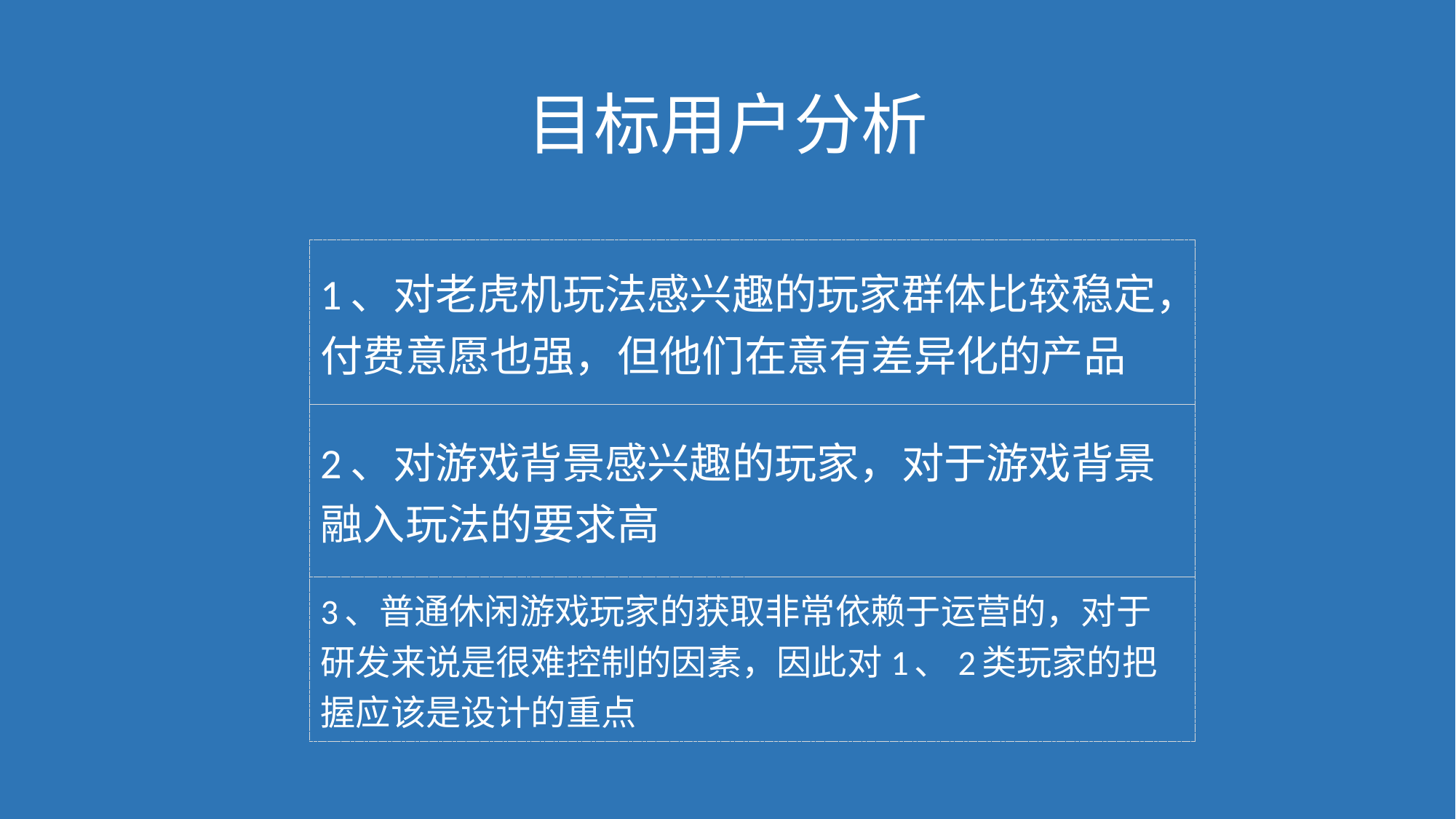

目标用户分析
1、对老虎机玩法感兴趣的玩家群体比较稳定，付费意愿也强，但他们在意有差异化的产品
2、对游戏背景感兴趣的玩家，对于游戏背景融入玩法的要求高
3、普通休闲游戏玩家的获取非常依赖于运营的，对于研发来说是很难控制的因素，因此对1、2类玩家的把握应该是设计的重点